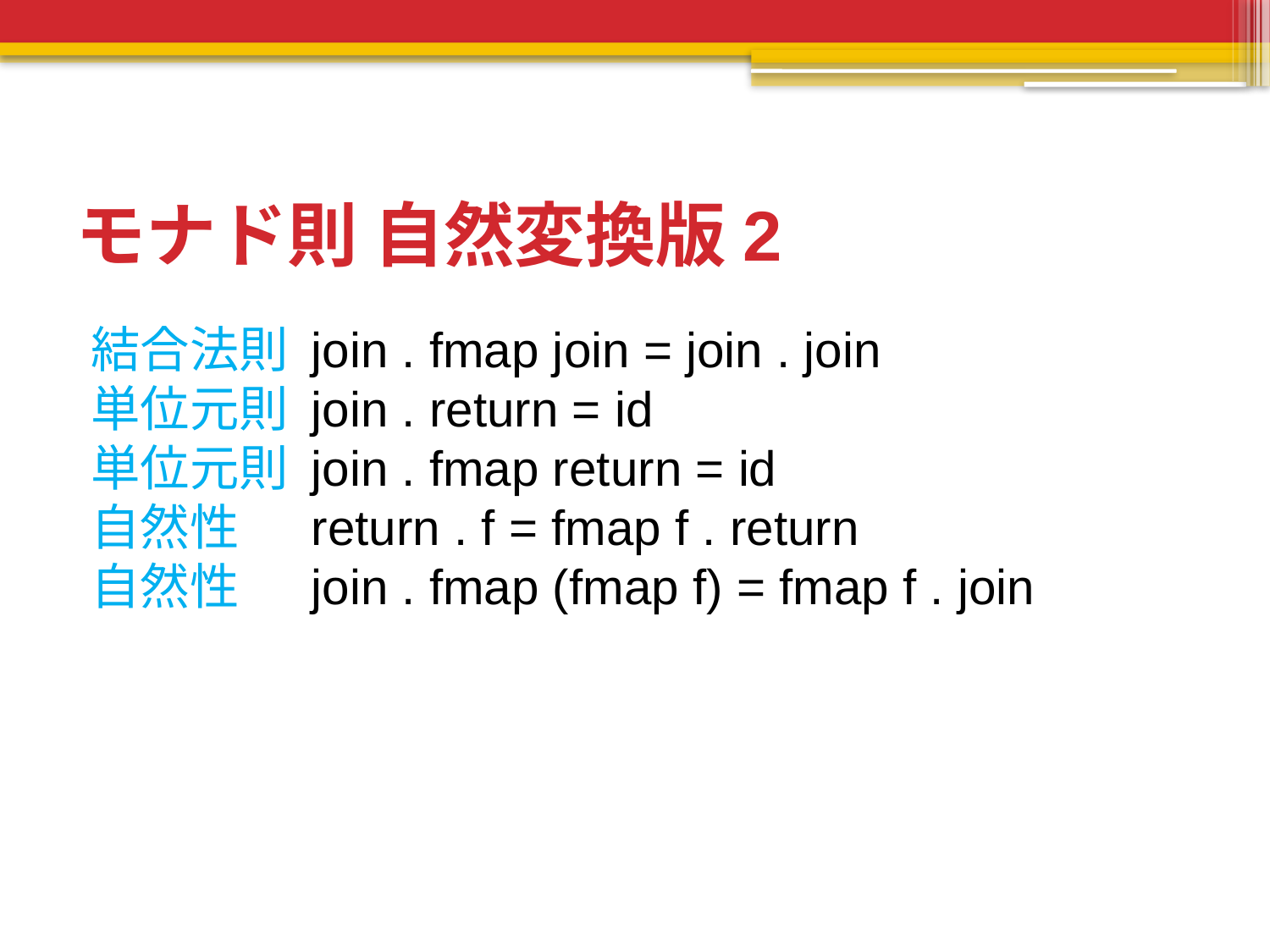

# モナド則 自然変換版2
結合法則 join . fmap join = join . join
単位元則 join . return = id
単位元則 join . fmap return = id
自然性　 return . f = fmap f . return
自然性　 join . fmap (fmap f) = fmap f . join